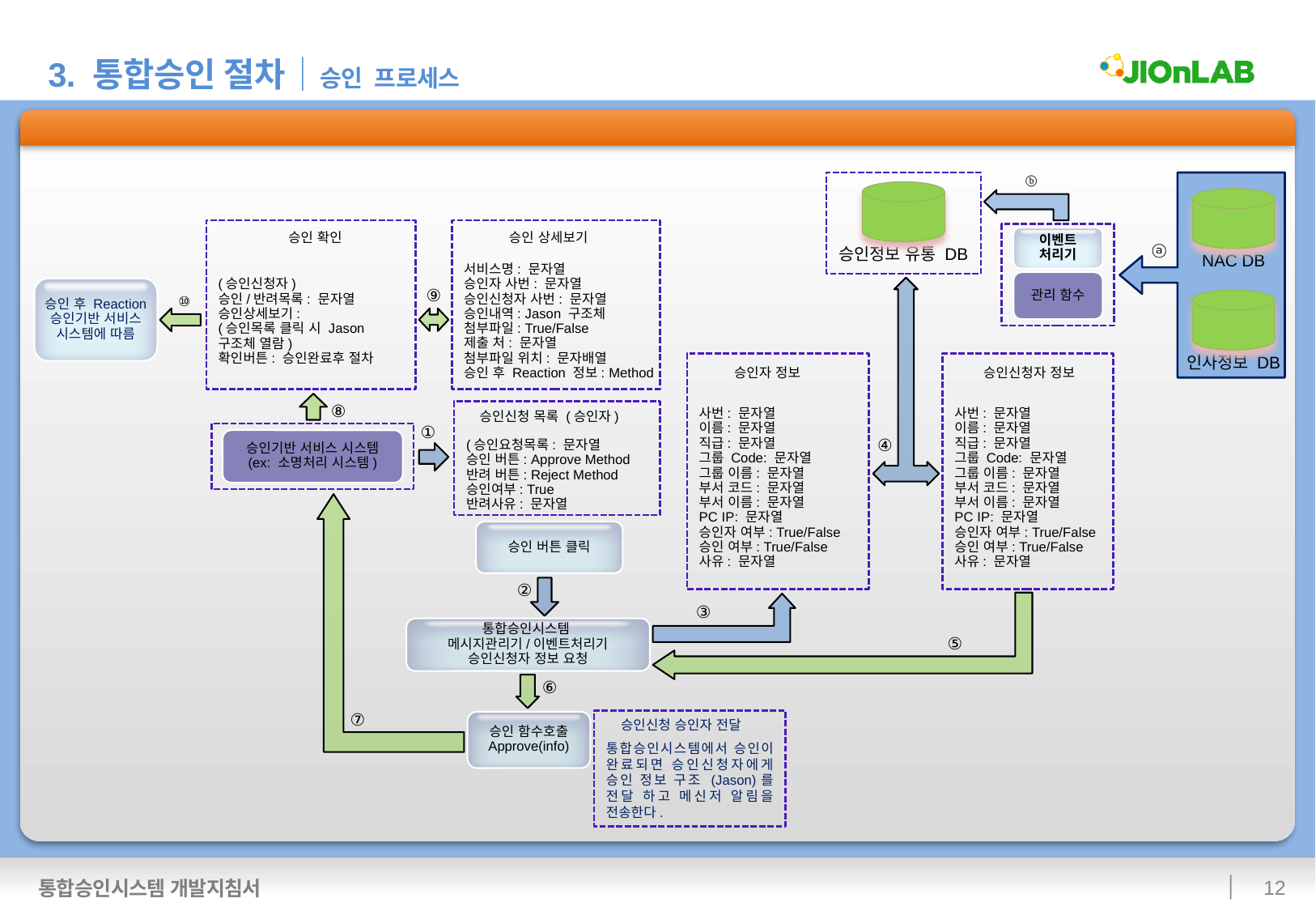

3. 통합승인 절차│승인  프로세스

통합승인시스템 승인 흐름도

ⓑ

(승인신청자)
승인/반려목록: 문자열
승인상세보기:
(승인목록 클릭 시 Jason
구조체 열람)
확인버튼: 승인완료후 절차

서비스명: 문자열
승인자 사번: 문자열
승인신청자 사번: 문자열
승인내역: Jason 구조체
첨부파일: True/False
제출 처: 문자열
첨부파일 위치: 문자배열
승인 후 Reaction 정보: Method
승인 상세보기

승인 확인
이벤트
처리기
ⓐ
승인정보 유통 DB
NAC DB
관리 함수

승인 후 Reaction
승인기반 서비스
시스템에 따름
⑨
⑩

인사정보 DB

사번: 문자열
이름: 문자열
직급: 문자열
그룹 Code: 문자열
그룹 이름: 문자열
부서 코드: 문자열
부서 이름: 문자열
PC IP: 문자열
승인자 여부: True/False
승인 여부: True/False
사유: 문자열

사번: 문자열
이름: 문자열
직급: 문자열
그룹 Code: 문자열
그룹 이름: 문자열
부서 코드: 문자열
부서 이름: 문자열
PC IP: 문자열
승인자 여부: True/False
승인 여부: True/False
사유: 문자열
승인자 정보
승인신청자 정보

⑧

(승인요청목록: 문자열
승인 버튼: Approve Method
반려 버튼: Reject Method
승인여부: True
반려사유: 문자열

승인신청 목록 (승인자)
①

승인기반 서비스 시스템
(ex: 소명처리 시스템)
④

승인 버튼 클릭

②

③
통합승인시스템
메시지관리기/이벤트처리기
승인신청자 정보 요청
⑤
⑥

⑦
   승인신청 승인자 전달
통합승인시스템에서 승인이 완료되면 승인신청자에게 승인 정보 구조 (Jason)를 전달 하고 메신저 알림을 전송한다.
승인 함수호출
Approve(info)
 12